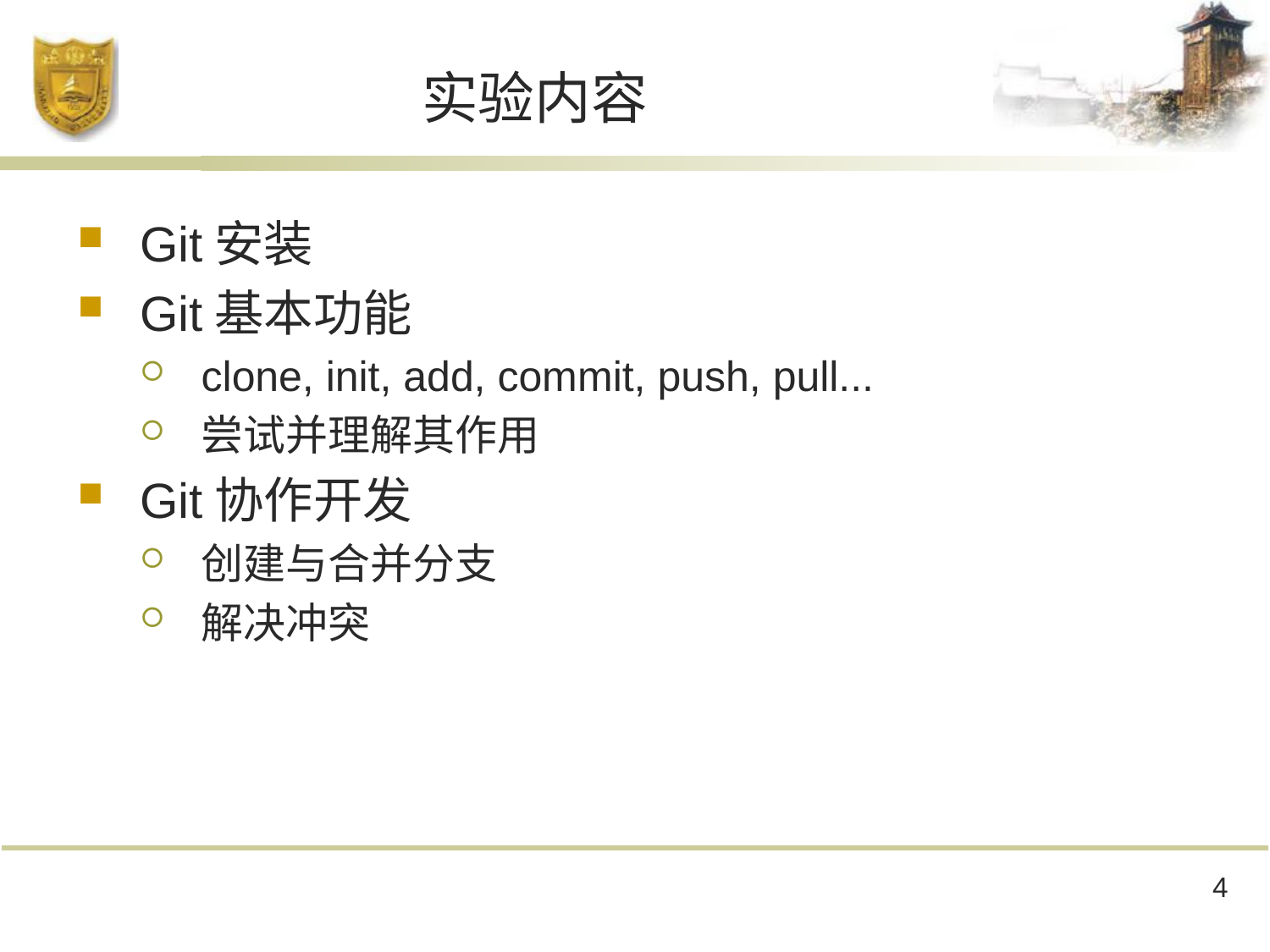

# 实验内容
Git安装
Git基本功能
clone, init, add, commit, push, pull...
尝试并理解其作用
Git协作开发
创建与合并分支
解决冲突

4